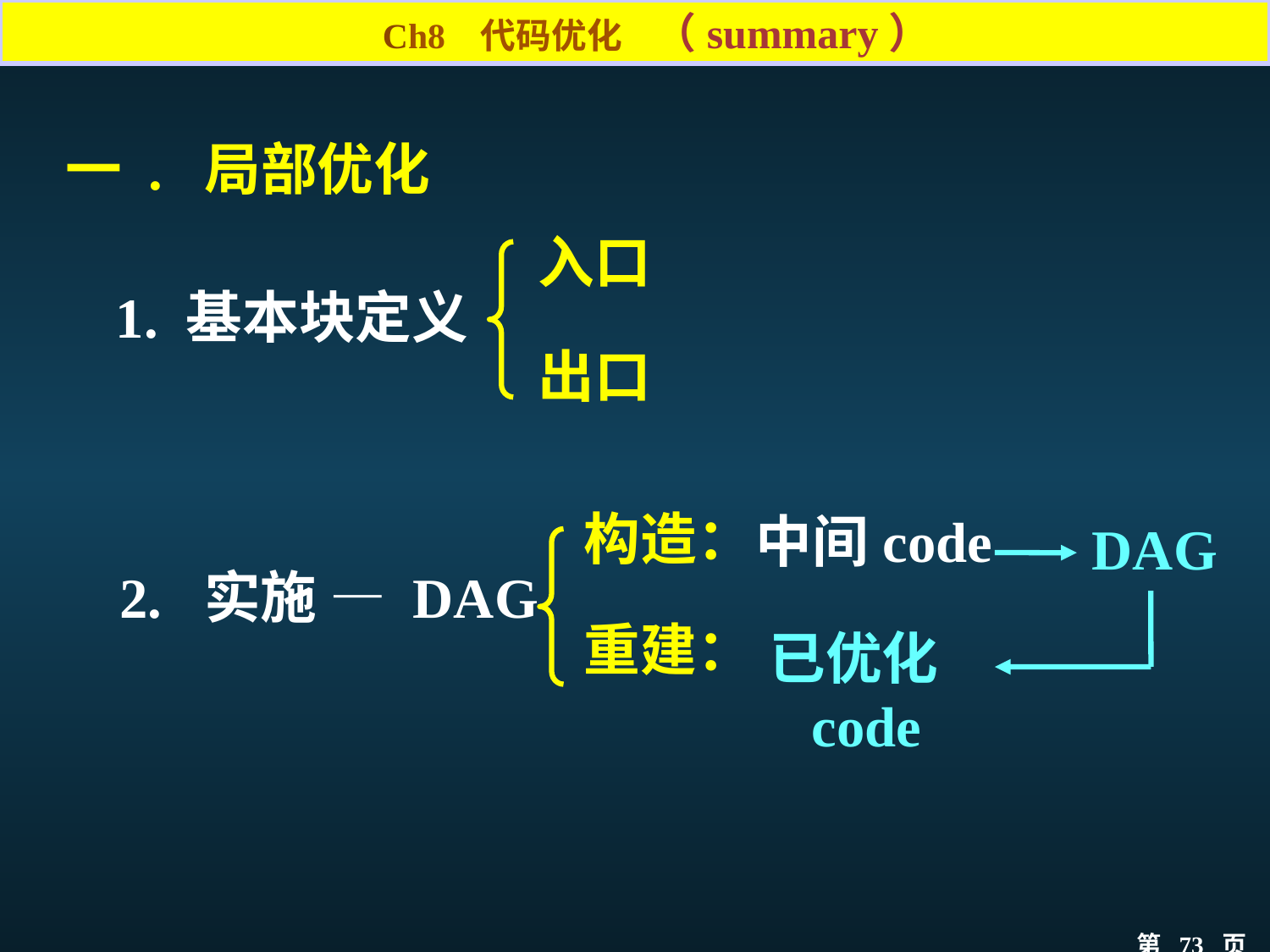

Ch8   代码优化    （summary）
一 .  局部优化
入口

1. 基本块定义
出口
DAG
构造：
中间code

2.  实施 — DAG

重建：
已优化
   code